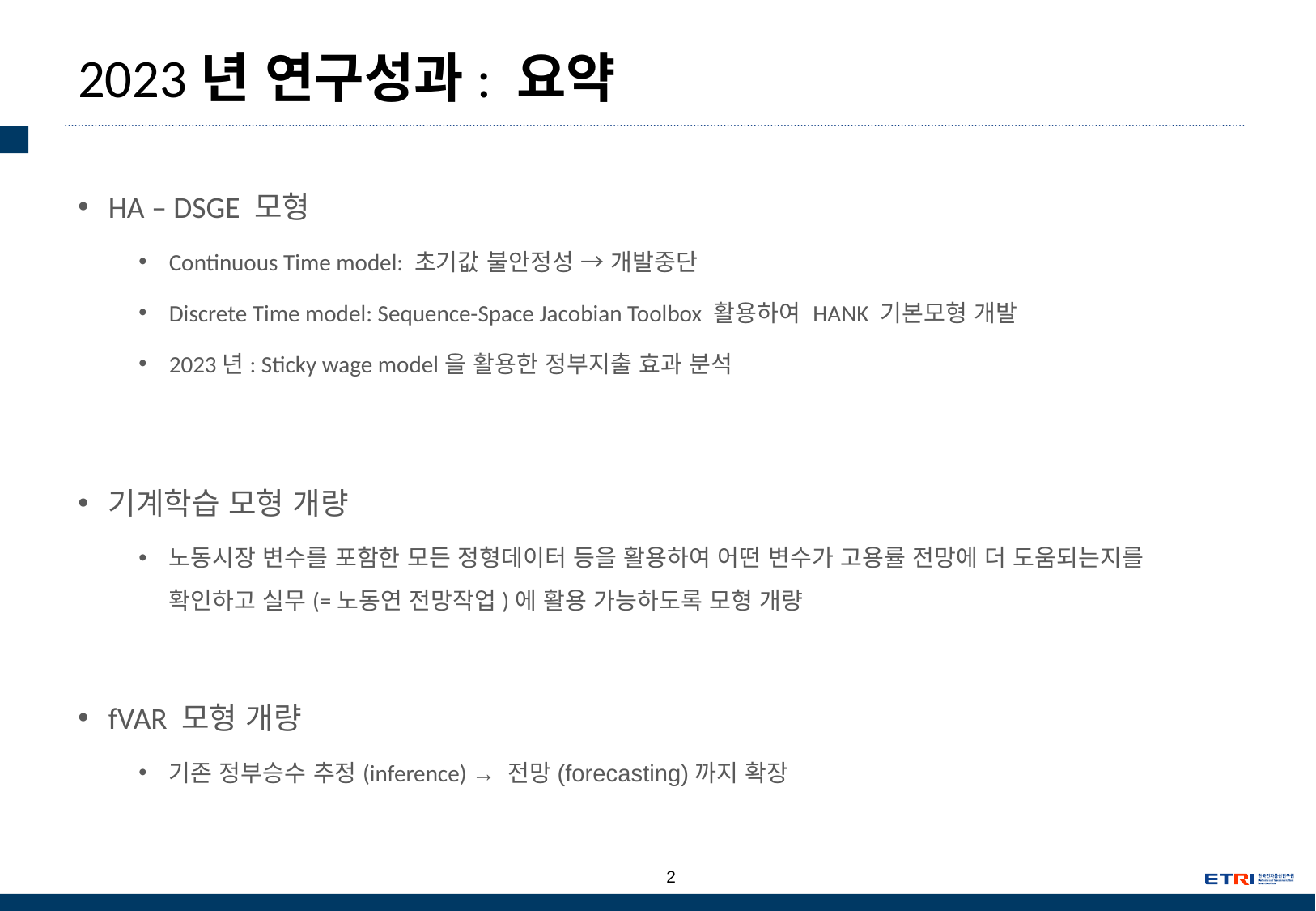

# 2023년 연구성과: 요약
HA – DSGE 모형
Continuous Time model: 초기값 불안정성 → 개발중단
Discrete Time model: Sequence-Space Jacobian Toolbox 활용하여 HANK 기본모형 개발
2023년: Sticky wage model을 활용한 정부지출 효과 분석

기계학습 모형 개량
노동시장 변수를 포함한 모든 정형데이터 등을 활용하여 어떤 변수가 고용률 전망에 더 도움되는지를 확인하고 실무(=노동연 전망작업)에 활용 가능하도록 모형 개량

fVAR 모형 개량
기존 정부승수 추정(inference) → 전망(forecasting)까지 확장